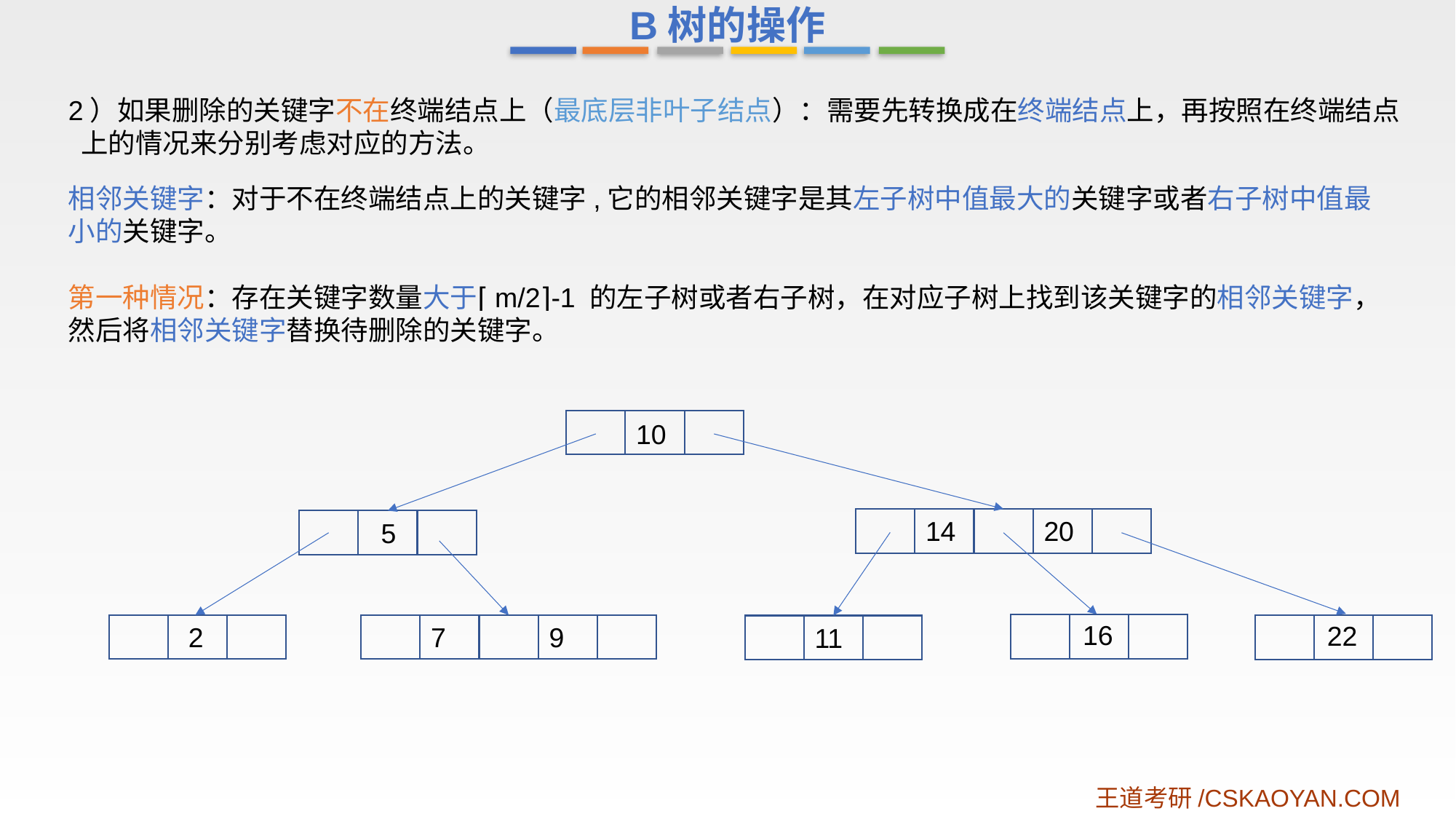

B树的操作

2）如果删除的关键字不在终端结点上（最底层非叶子结点）：需要先转换成在终端结点上，再按照在终端结点     上的情况来分别考虑对应的方法。
相邻关键字：对于不在终端结点上的关键字,它的相邻关键字是其左子树中值最大的关键字或者右子树中值最小的关键字。
第一种情况：存在关键字数量大于⌈m/2⌉-1 的左子树或者右子树，在对应子树上找到该关键字的相邻关键字，然后将相邻关键字替换待删除的关键字。

10

14

20

5

16
22

2

7

9

11

王道考研/CSKAOYAN.COM